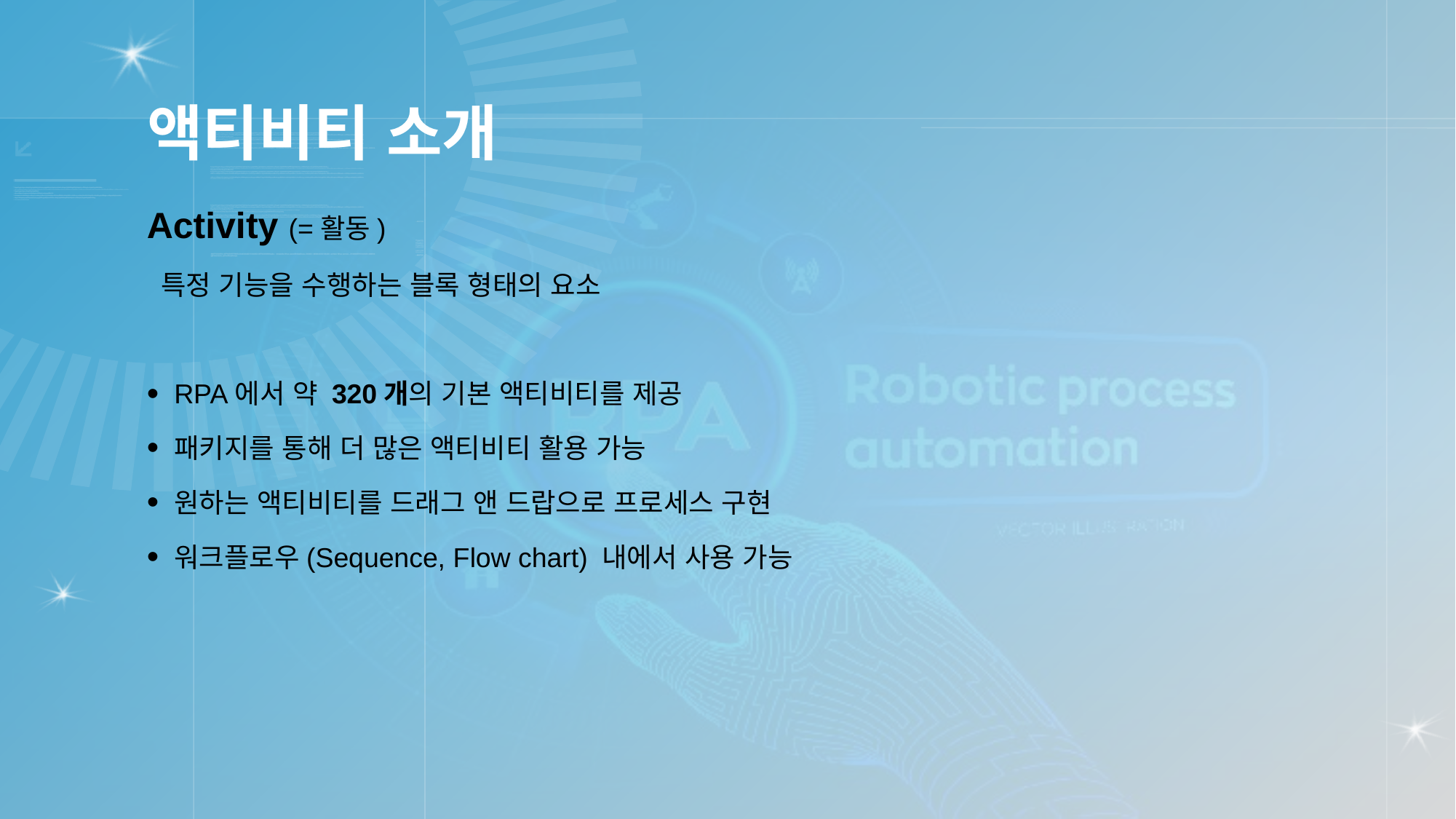

# 액티비티 소개
Activity (=활동)
 특정 기능을 수행하는 블록 형태의 요소

RPA에서 약 320개의 기본 액티비티를 제공
패키지를 통해 더 많은 액티비티 활용 가능
원하는 액티비티를 드래그 앤 드랍으로 프로세스 구현
워크플로우(Sequence, Flow chart) 내에서 사용 가능